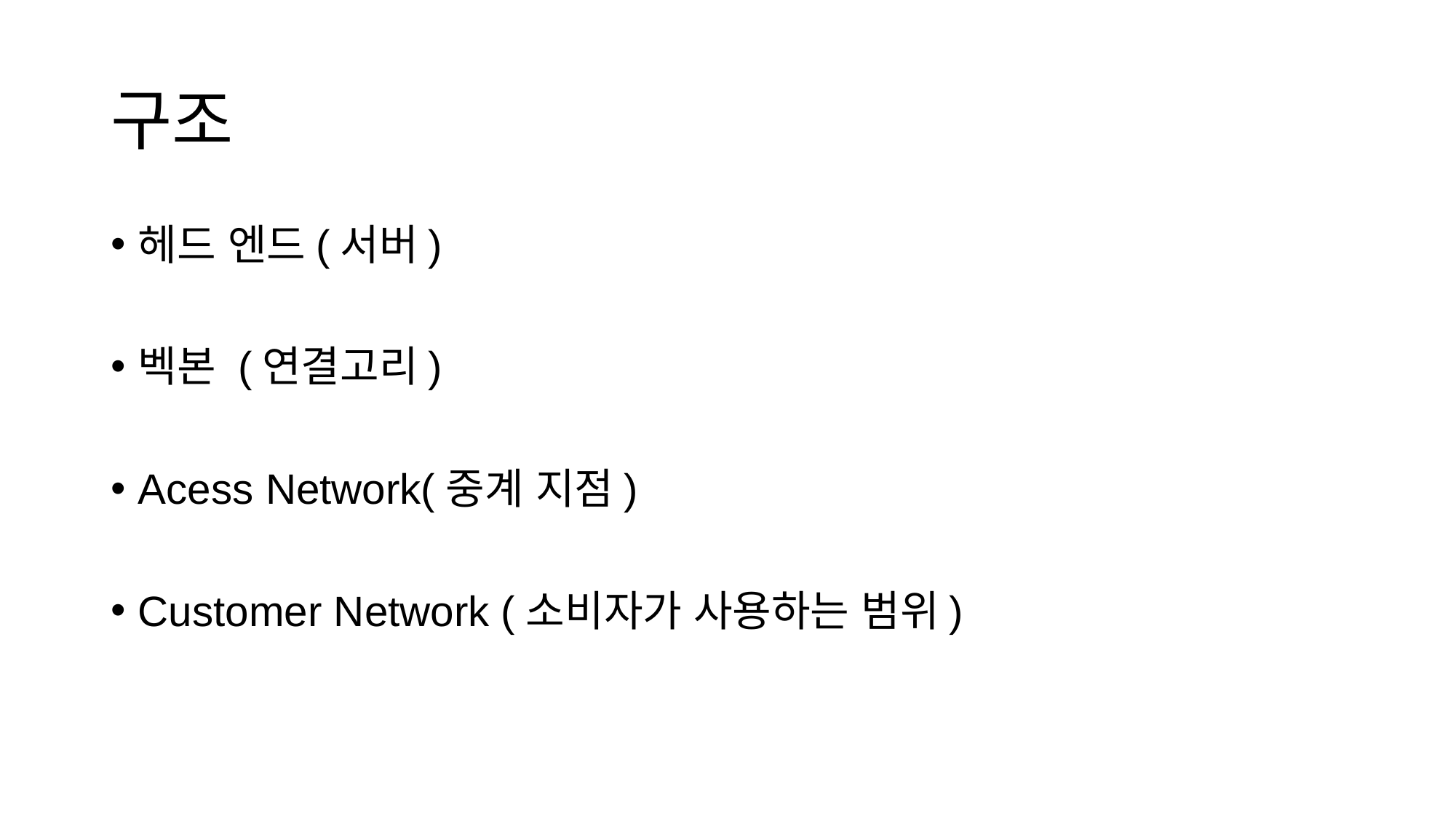

# 구조
헤드 엔드(서버)

벡본 (연결고리)

Acess Network(중계 지점)

Customer Network (소비자가 사용하는 범위)